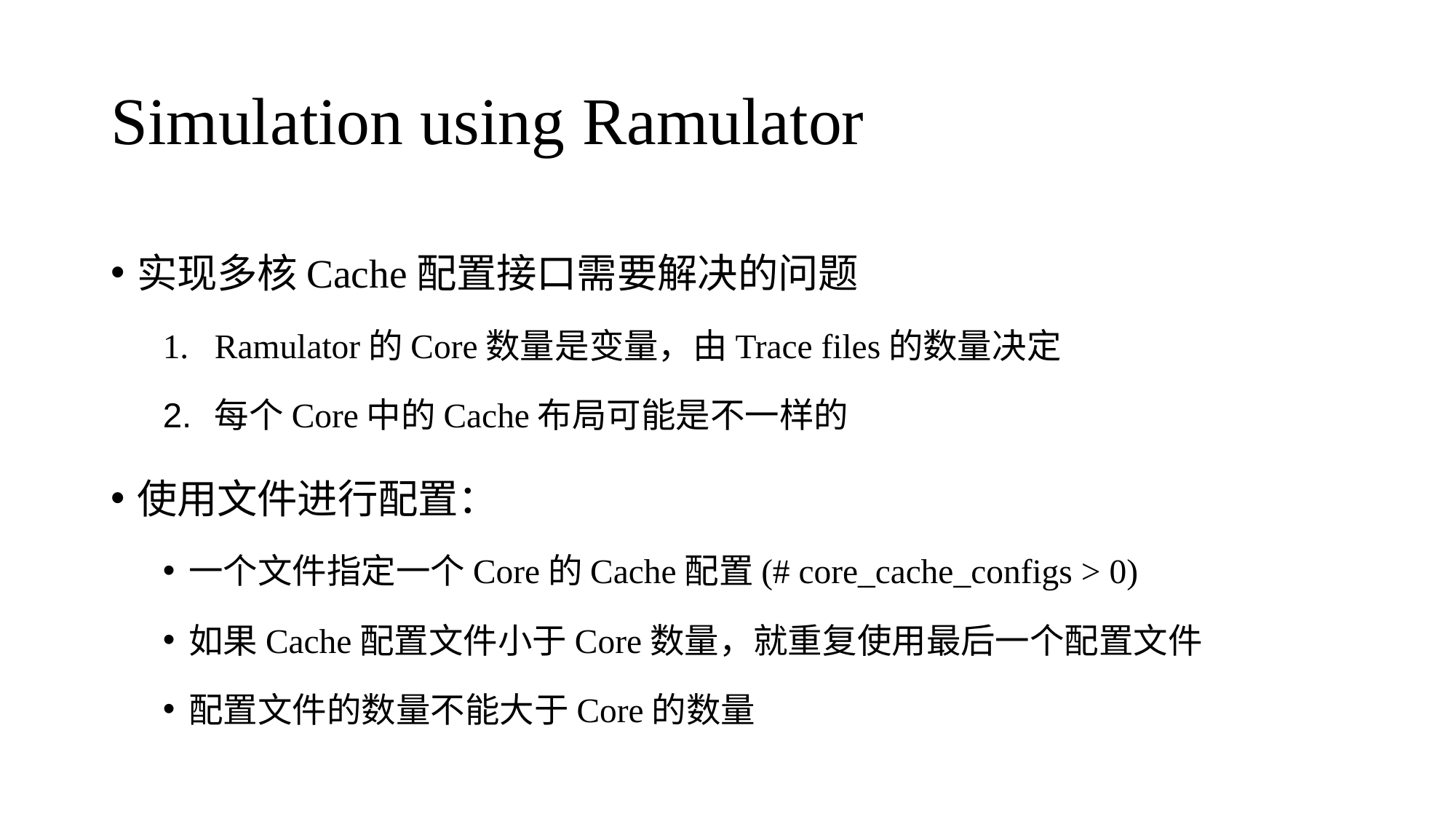

# Simulation using Ramulator
实现多核Cache配置接口需要解决的问题
Ramulator的Core数量是变量，由Trace files的数量决定
每个Core中的Cache布局可能是不一样的
使用文件进行配置：
一个文件指定一个Core的Cache配置(# core_cache_configs > 0)
如果Cache配置文件小于Core数量，就重复使用最后一个配置文件
配置文件的数量不能大于Core的数量